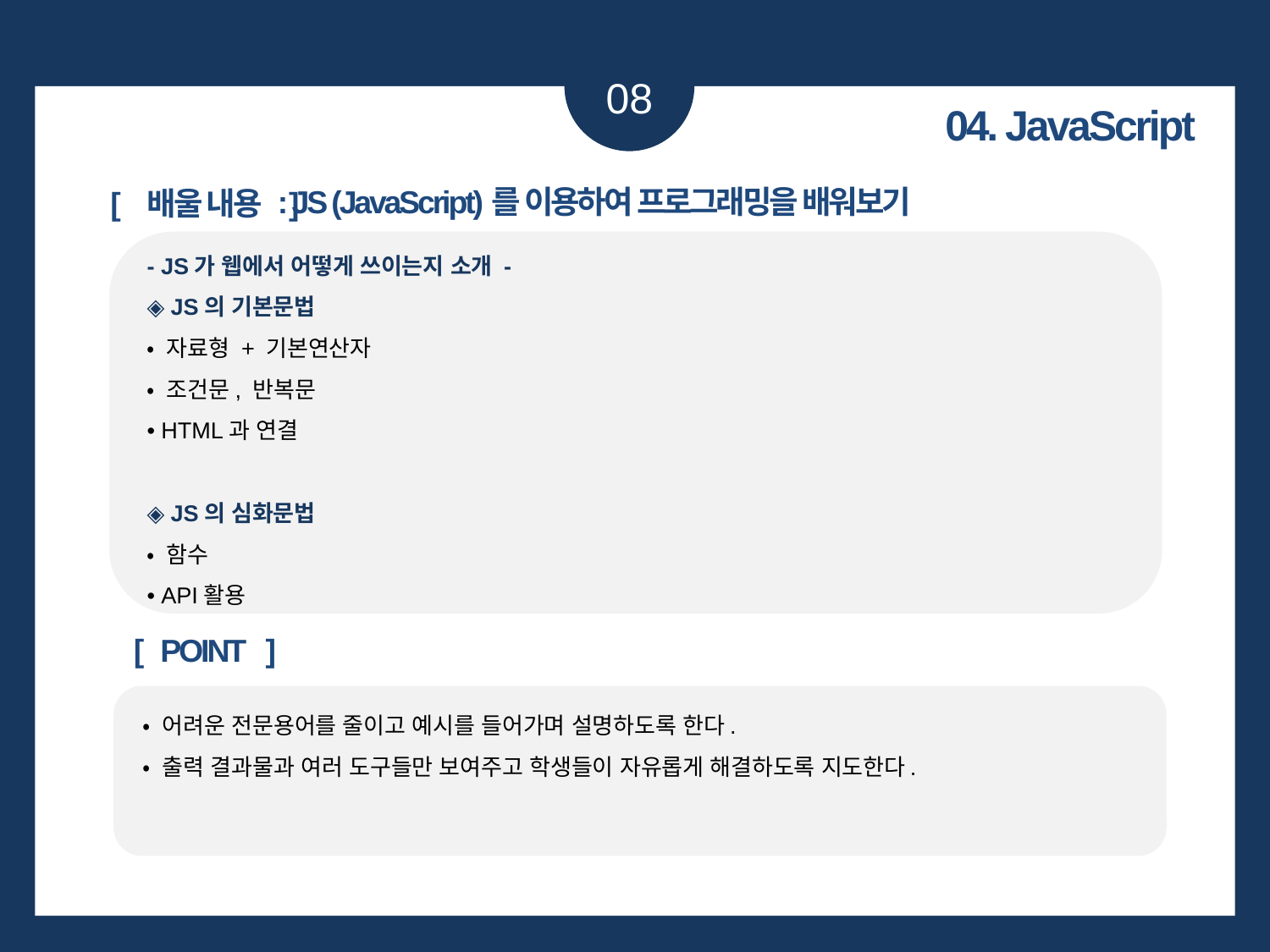

08

04. JavaScript
: JS (JavaScript)를 이용하여 프로그래밍을 배워보기
[   배울 내용   ]
- JS가 웹에서 어떻게 쓰이는지 소개 -
◈ JS의 기본문법
• 자료형 + 기본연산자
• 조건문, 반복문
• HTML과 연결

◈ JS의 심화문법
• 함수
• API활용

[   POINT   ]

• 어려운 전문용어를 줄이고 예시를 들어가며 설명하도록 한다.
• 출력 결과물과 여러 도구들만 보여주고 학생들이 자유롭게 해결하도록 지도한다.